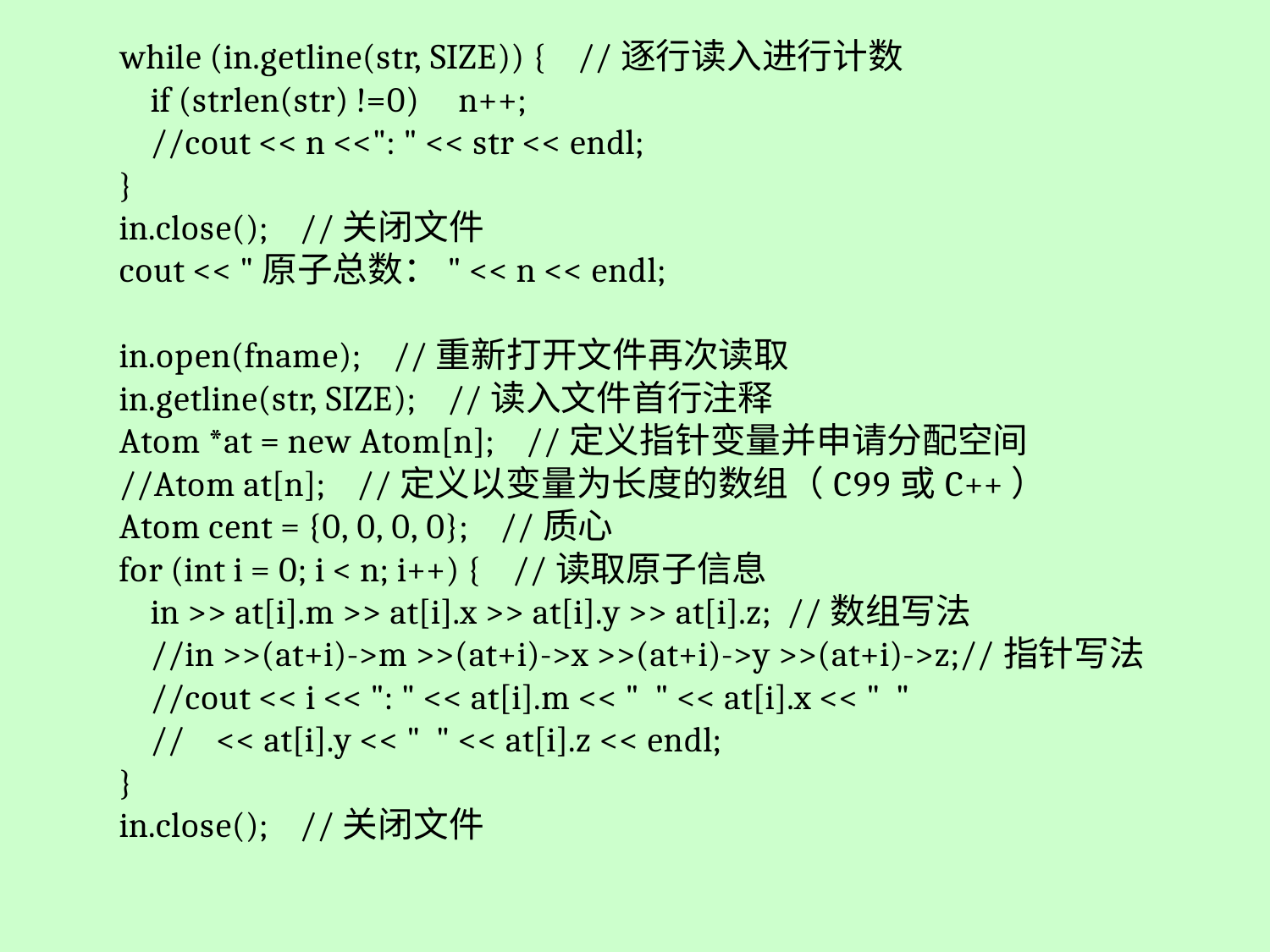

while (in.getline(str, SIZE)) {    //逐行读入进行计数
        if (strlen(str) !=0)     n++;
        //cout << n <<": " << str << endl;
    }
    in.close();    //关闭文件
    cout << "原子总数：" << n << endl;

    in.open(fname);    //重新打开文件再次读取
    in.getline(str, SIZE);    //读入文件首行注释
    Atom *at = new Atom[n];    //定义指针变量并申请分配空间
    //Atom at[n];    //定义以变量为长度的数组（C99或C++）
    Atom cent = {0, 0, 0, 0};    //质心
    for (int i = 0; i < n; i++) {    //读取原子信息
        in >> at[i].m >> at[i].x >> at[i].y >> at[i].z;  //数组写法
        //in >>(at+i)->m >>(at+i)->x >>(at+i)->y >>(at+i)->z;//指针写法
        //cout << i << ": " << at[i].m << "  " << at[i].x << "  "
        //    << at[i].y << "  " << at[i].z << endl;
    }
    in.close();    //关闭文件

48